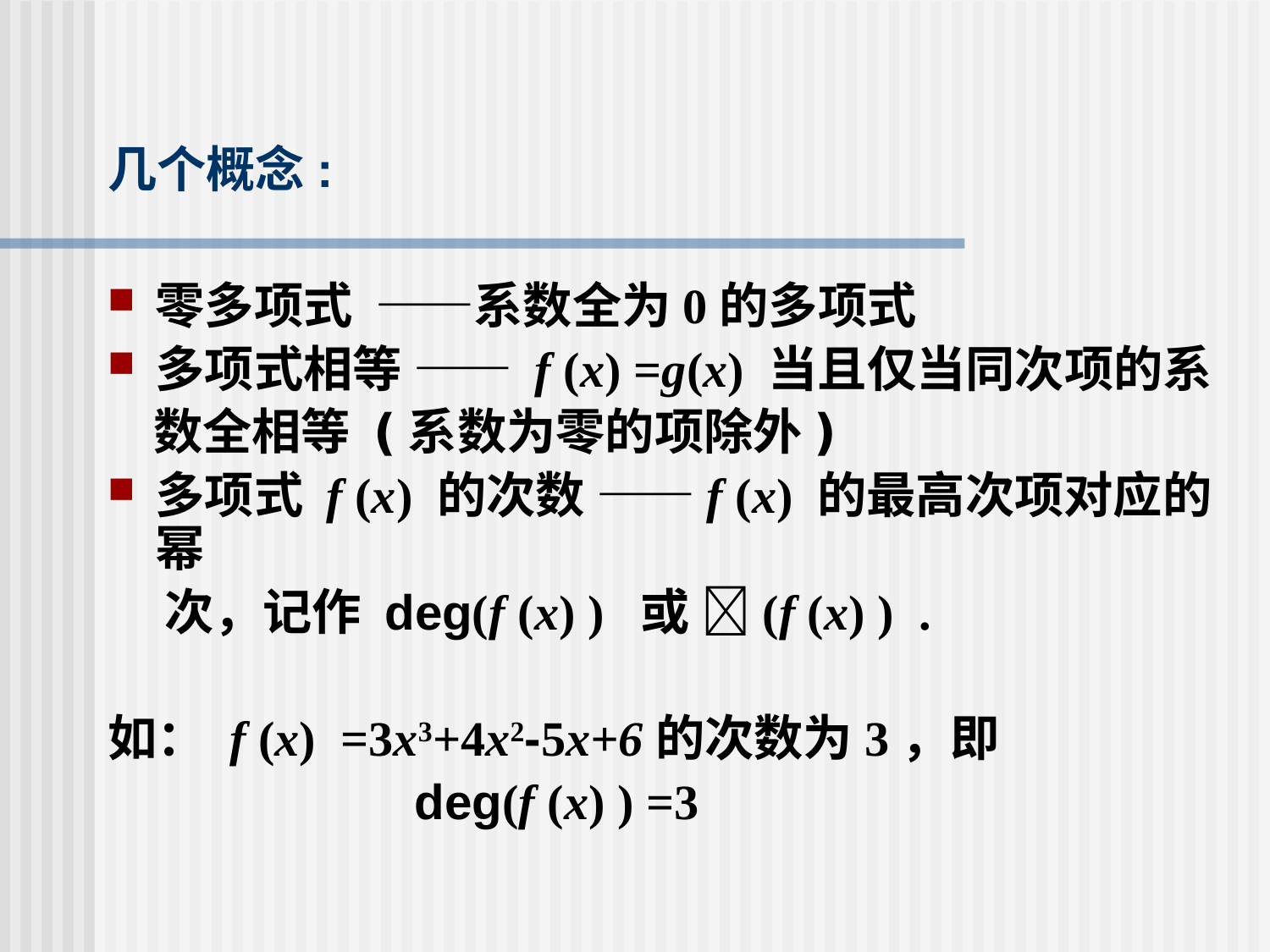

# 几个概念:
零多项式  ——系数全为0的多项式
多项式相等 —— f (x) =g(x) 当且仅当同次项的系
   数全相等 (系数为零的项除外)
多项式 f (x) 的次数 ——f (x) 的最高次项对应的幂
    次，记作 deg(f (x) )  或 ∂(f (x) )  .

如： f (x)  =3x3+4x2-5x+6的次数为3，即
                         deg(f (x) ) =3